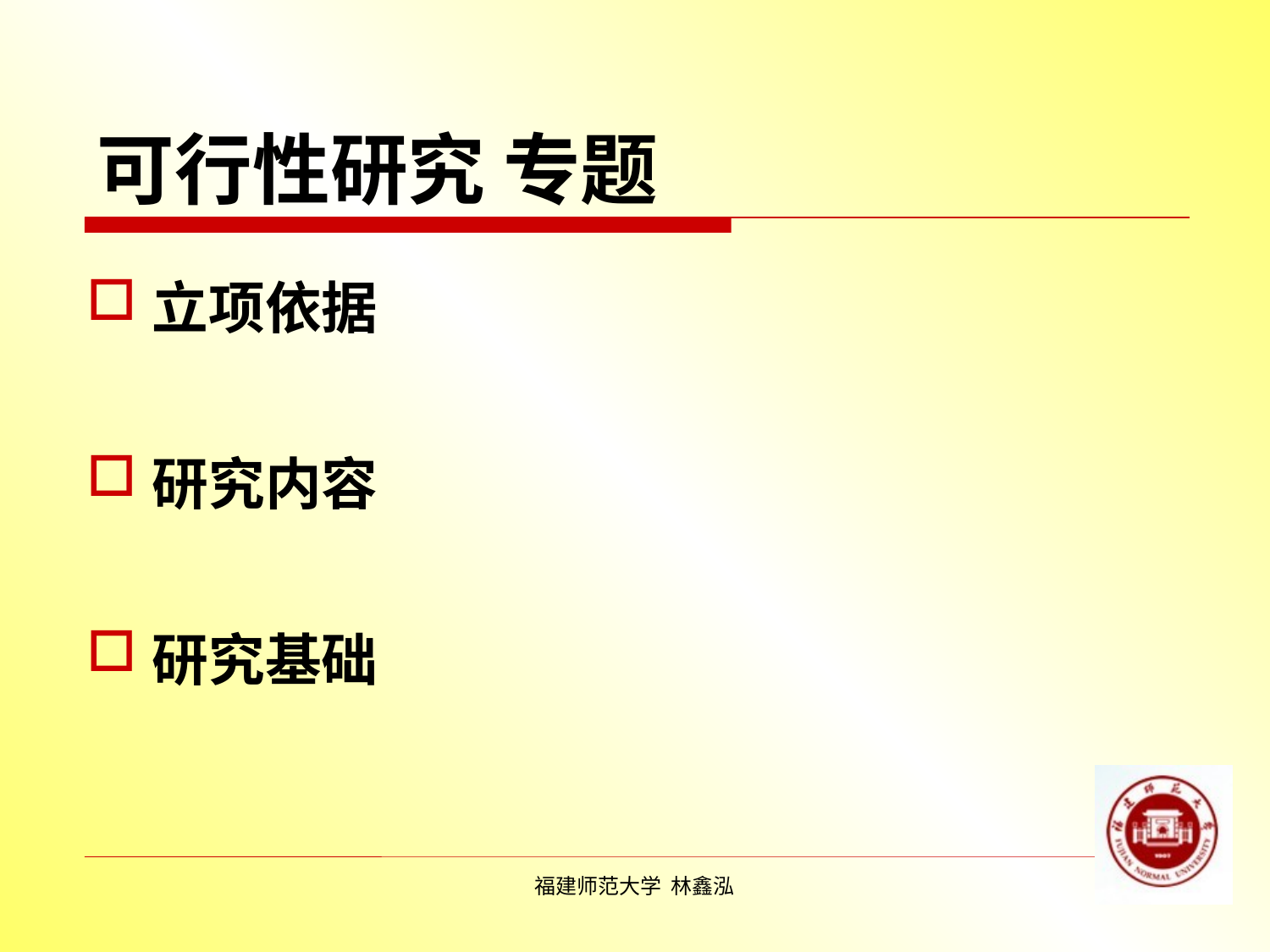

可行性研究 专题
立项依据

研究内容

研究基础
福建师范大学  林鑫泓